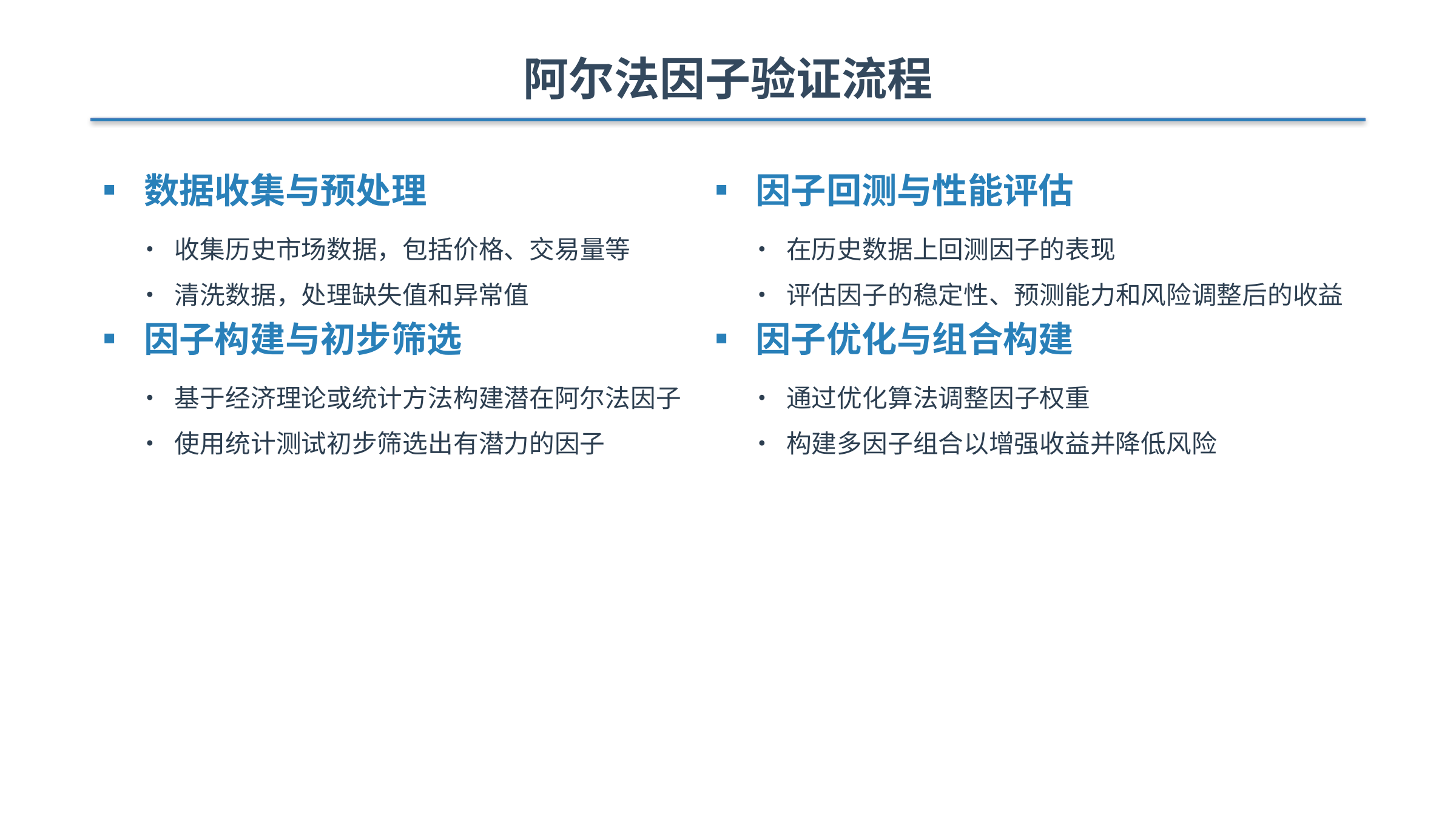

阿尔法因子验证流程

▪ 数据收集与预处理
• 收集历史市场数据，包括价格、交易量等
• 清洗数据，处理缺失值和异常值
▪ 因子构建与初步筛选
• 基于经济理论或统计方法构建潜在阿尔法因子
• 使用统计测试初步筛选出有潜力的因子

▪ 因子回测与性能评估
• 在历史数据上回测因子的表现
• 评估因子的稳定性、预测能力和风险调整后的收益
▪ 因子优化与组合构建
• 通过优化算法调整因子权重
• 构建多因子组合以增强收益并降低风险